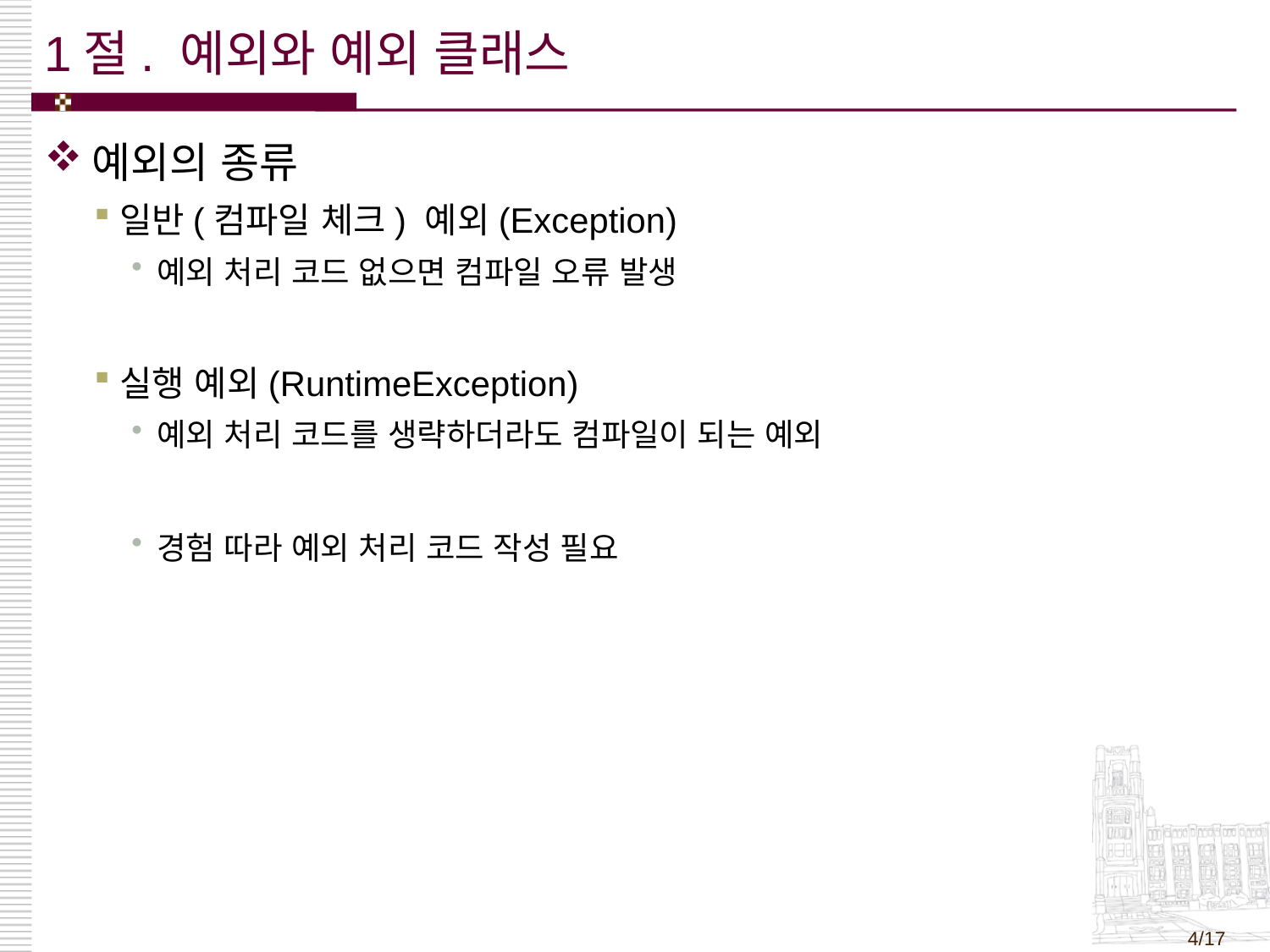

# 1절. 예외와 예외 클래스
예외의 종류
일반(컴파일 체크) 예외(Exception)
예외 처리 코드 없으면 컴파일 오류 발생

실행 예외(RuntimeException)
예외 처리 코드를 생략하더라도 컴파일이 되는 예외

경험 따라 예외 처리 코드 작성 필요